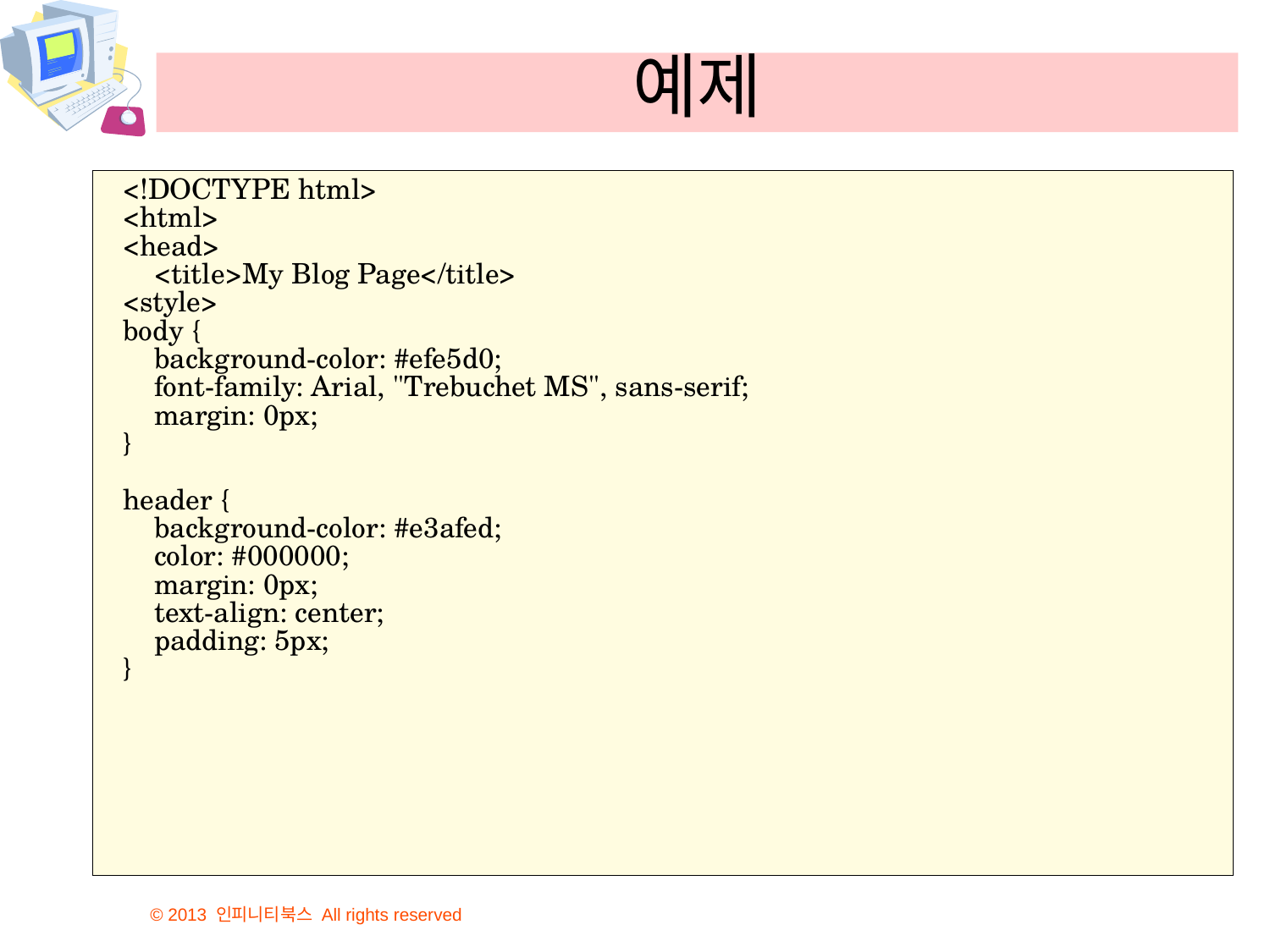

# 예제
<!DOCTYPE html>
<html>
<head>
    <title>My Blog Page</title>
<style>
body {
    background-color: #efe5d0;
    font-family: Arial, "Trebuchet MS", sans-serif;
    margin: 0px;
}

header {
    background-color: #e3afed;
    color: #000000;
    margin: 0px;
    text-align: center;
    padding: 5px;
}